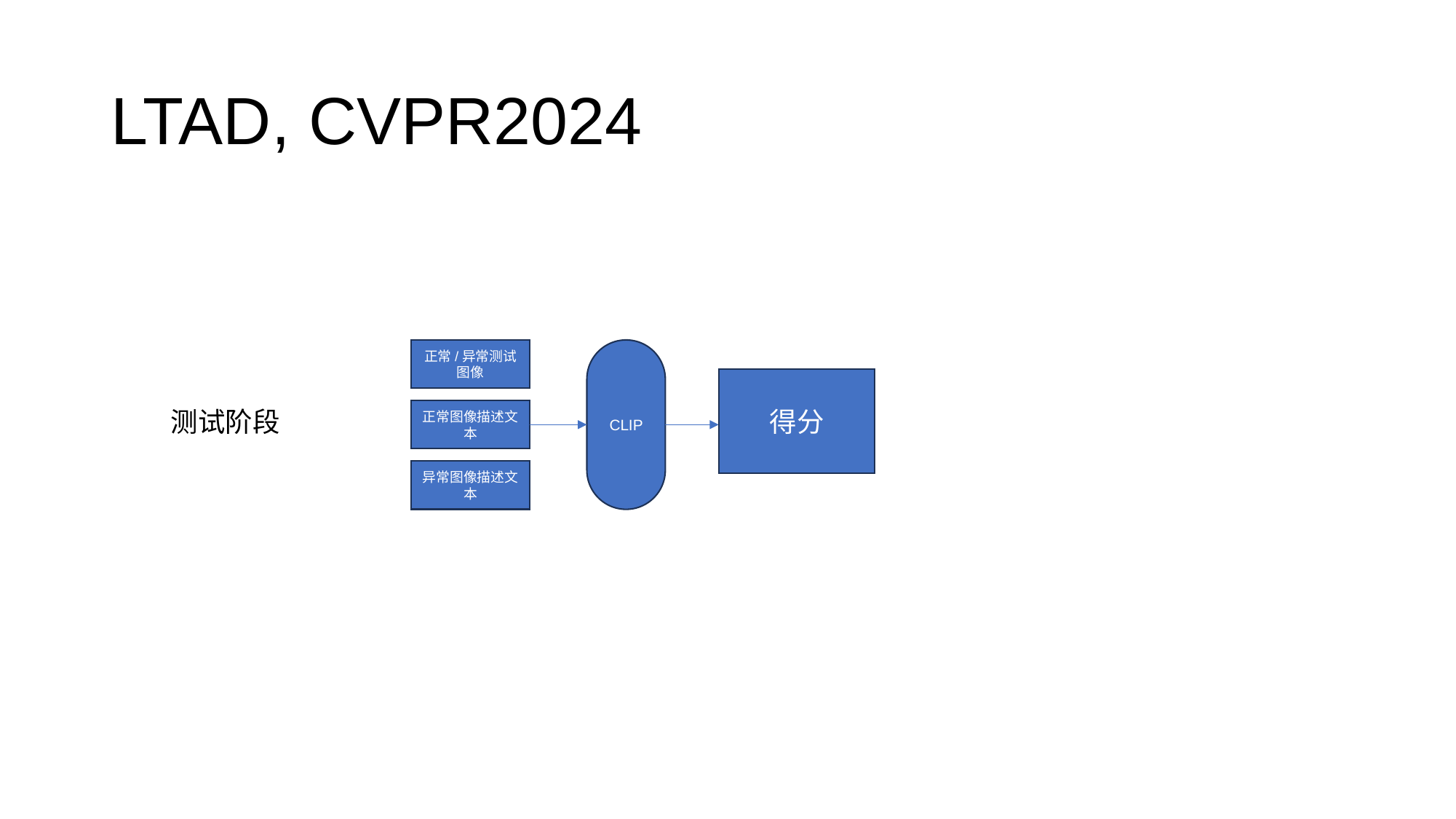

# LTAD, CVPR2024
正常/异常测试图像
CLIP
得分
测试阶段
正常图像描述文本
异常图像描述文本